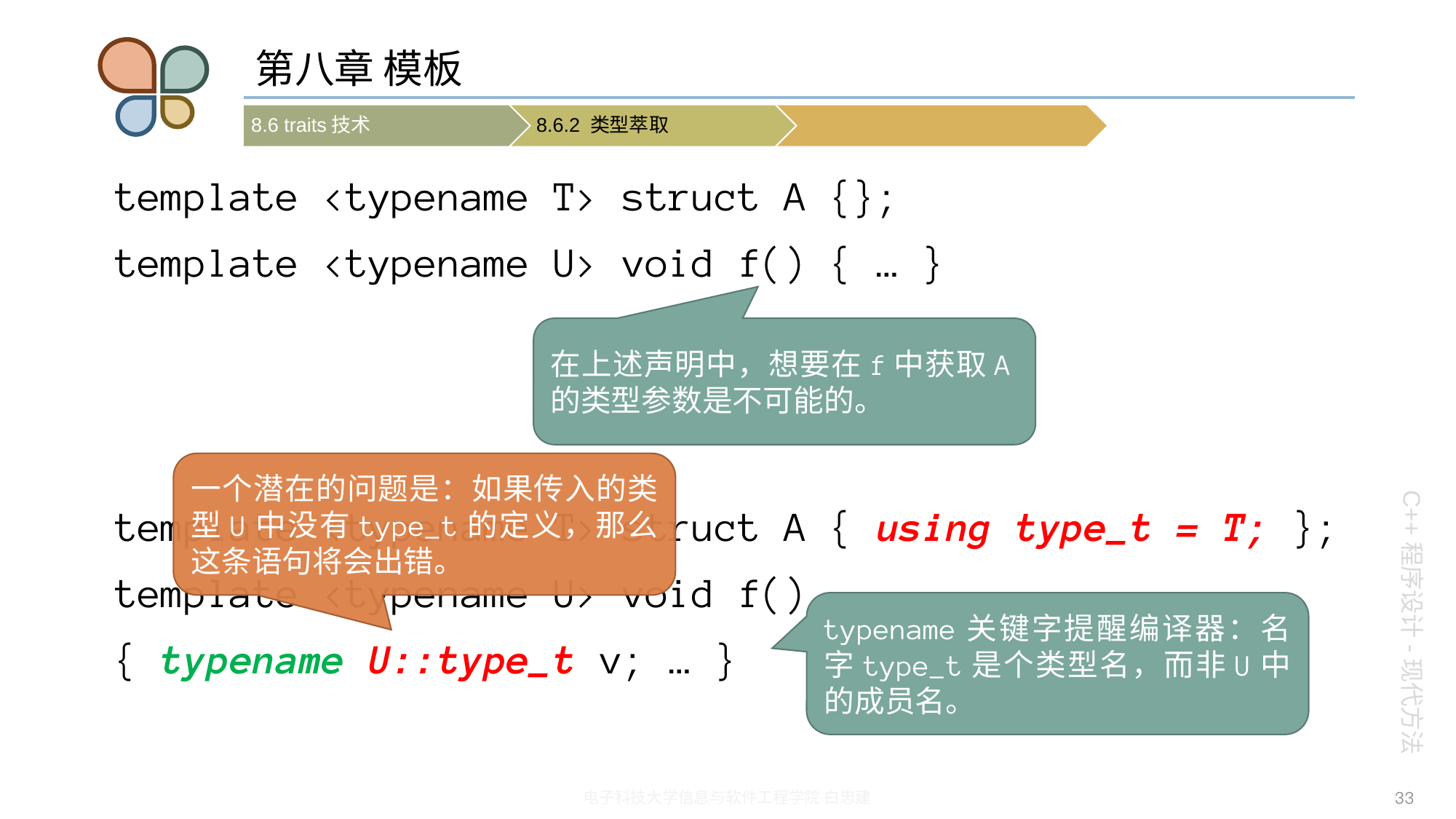

# 第八章 模板
8.6 traits技术
8.6.2 类型萃取

template <typename T> struct A {};
template <typename U> void f() { … }

template <typename T> struct A { using type_t = T; };
template <typename U> void f()
{ typename U::type_t v; … }

在上述声明中，想要在f中获取A的类型参数是不可能的。
一个潜在的问题是：如果传入的类型U中没有type_t的定义，那么这条语句将会出错。
typename关键字提醒编译器：名字type_t是个类型名，而非U中的成员名。
33